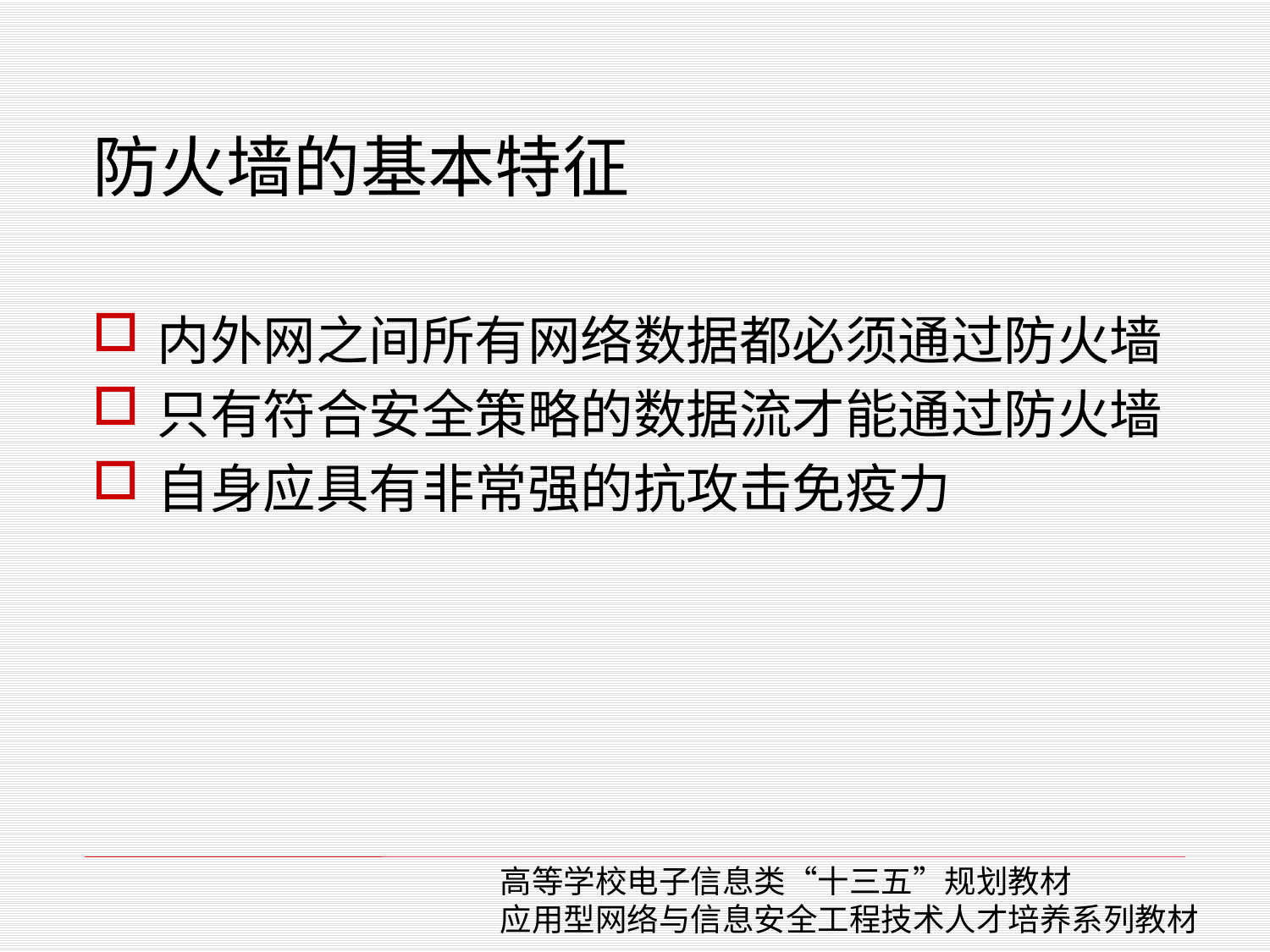

# 防火墙的基本特征
内外网之间所有网络数据都必须通过防火墙
只有符合安全策略的数据流才能通过防火墙
自身应具有非常强的抗攻击免疫力

高等学校电子信息类“十三五”规划教材
应用型网络与信息安全工程技术人才培养系列教材